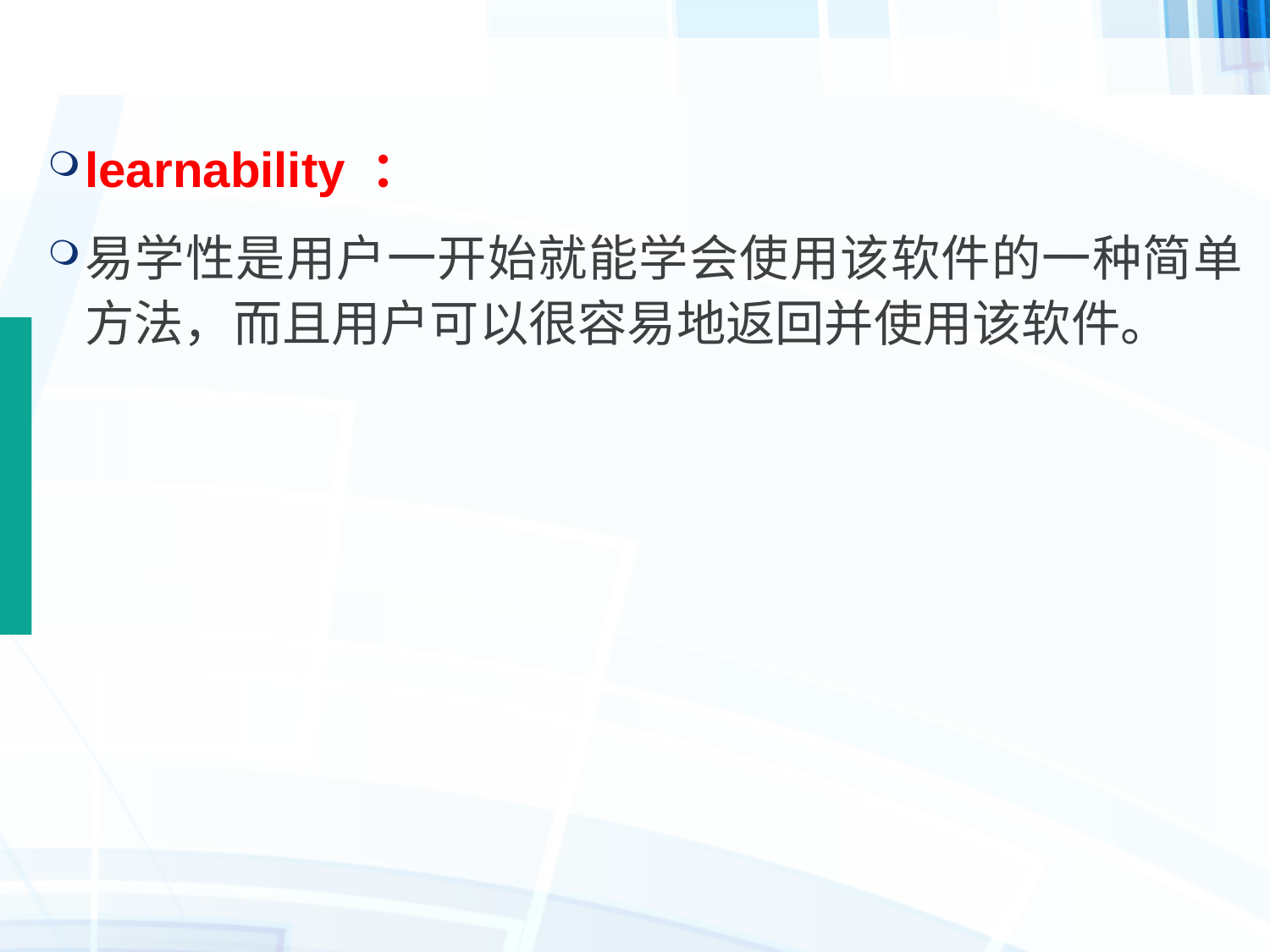

#
learnability ：
易学性是用户一开始就能学会使用该软件的一种简单方法，而且用户可以很容易地返回并使用该软件。
41